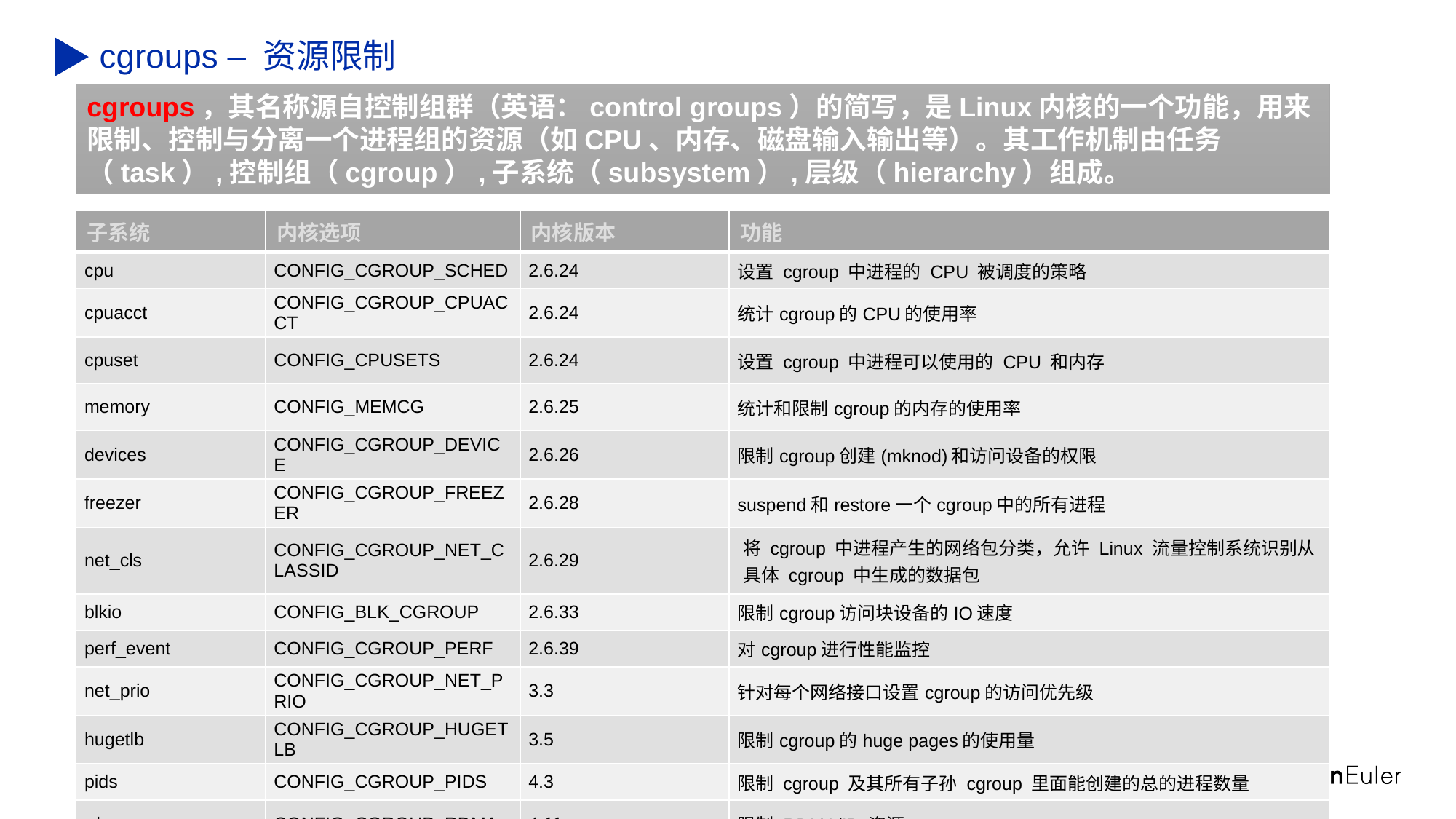

cgroups – 资源限制
cgroups，其名称源自控制组群（英语：control groups）的简写，是Linux内核的一个功能，用来限制、控制与分离一个进程组的资源（如CPU、内存、磁盘输入输出等）。其工作机制由任务（task）,控制组（cgroup）,子系统（subsystem）,层级（hierarchy）组成。
| 子系统 | 内核选项 | 内核版本 | 功能 |
| --- | --- | --- | --- |
| cpu | CONFIG\_CGROUP\_SCHED | 2.6.24 | 设置 cgroup 中进程的 CPU 被调度的策略 |
| cpuacct | CONFIG\_CGROUP\_CPUACCT | 2.6.24 | 统计cgroup的CPU的使用率 |
| cpuset | CONFIG\_CPUSETS | 2.6.24 | 设置 cgroup 中进程可以使用的 CPU 和内存 |
| memory | CONFIG\_MEMCG | 2.6.25 | 统计和限制cgroup的内存的使用率 |
| devices | CONFIG\_CGROUP\_DEVICE | 2.6.26 | 限制cgroup创建(mknod)和访问设备的权限 |
| freezer | CONFIG\_CGROUP\_FREEZER | 2.6.28 | suspend和restore一个cgroup中的所有进程 |
| net\_cls | CONFIG\_CGROUP\_NET\_CLASSID | 2.6.29 | 将 cgroup 中进程产生的网络包分类，允许 Linux 流量控制系统识别从具体 cgroup 中生成的数据包 |
| blkio | CONFIG\_BLK\_CGROUP | 2.6.33 | 限制cgroup访问块设备的IO速度 |
| perf\_event | CONFIG\_CGROUP\_PERF | 2.6.39 | 对cgroup进行性能监控 |
| net\_prio | CONFIG\_CGROUP\_NET\_PRIO | 3.3 | 针对每个网络接口设置cgroup的访问优先级 |
| hugetlb | CONFIG\_CGROUP\_HUGETLB | 3.5 | 限制cgroup的huge pages的使用量 |
| pids | CONFIG\_CGROUP\_PIDS | 4.3 | 限制 cgroup 及其所有子孙 cgroup 里面能创建的总的进程数量 |
| rdma | CONFIG\_CGROUP\_RDMA | 4.11 | 限制 RDMA/IB 资源 |